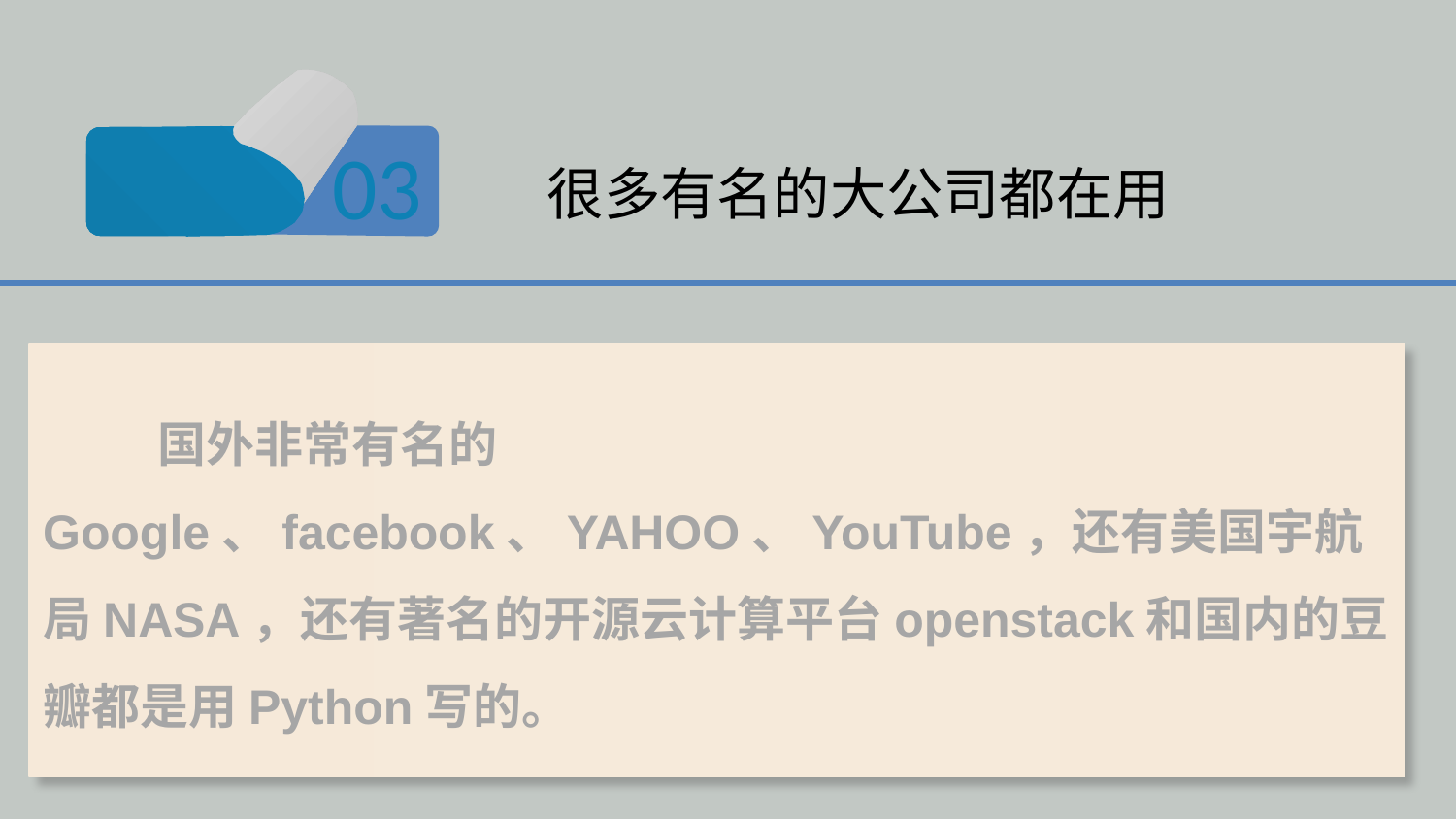

03

很多有名的大公司都在用
国外非常有名的Google、facebook、YAHOO、YouTube，还有美国宇航局NASA，还有著名的开源云计算平台openstack和国内的豆瓣都是用Python写的。